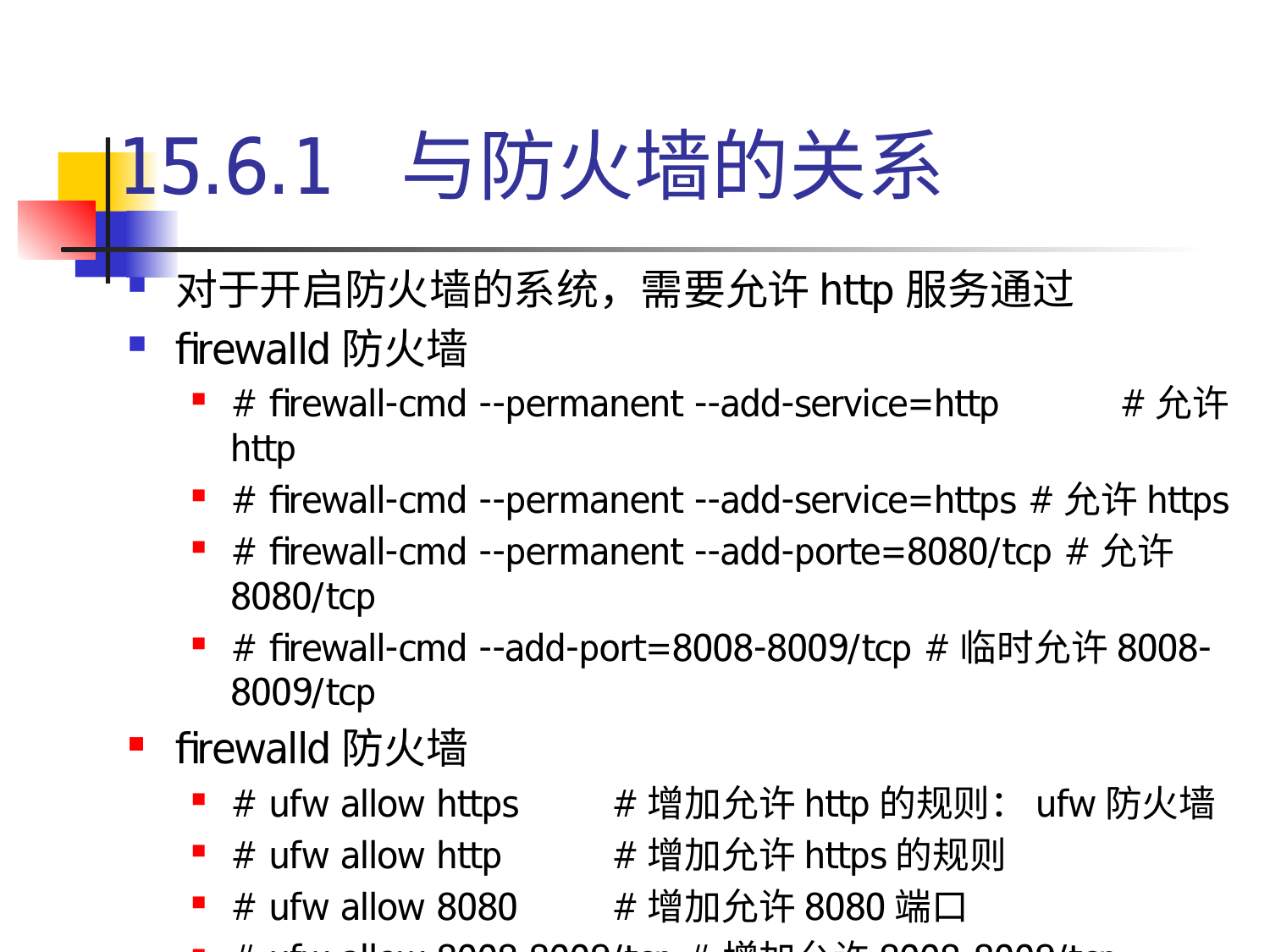

# 15.6.1  与防火墙的关系
对于开启防火墙的系统，需要允许http服务通过
firewalld防火墙
# firewall-cmd --permanent --add-service=http 	#允许http
# firewall-cmd --permanent --add-service=https #允许https
# firewall-cmd --permanent --add-porte=8080/tcp #允许8080/tcp
# firewall-cmd --add-port=8008-8009/tcp #临时允许8008-8009/tcp
firewalld防火墙
# ufw allow https 	#增加允许http的规则：ufw防火墙
# ufw allow http 	#增加允许https的规则
# ufw allow 8080 	#增加允许8080端口
# ufw allow 8008,8009/tcp #增加允许8008-8009/tcp